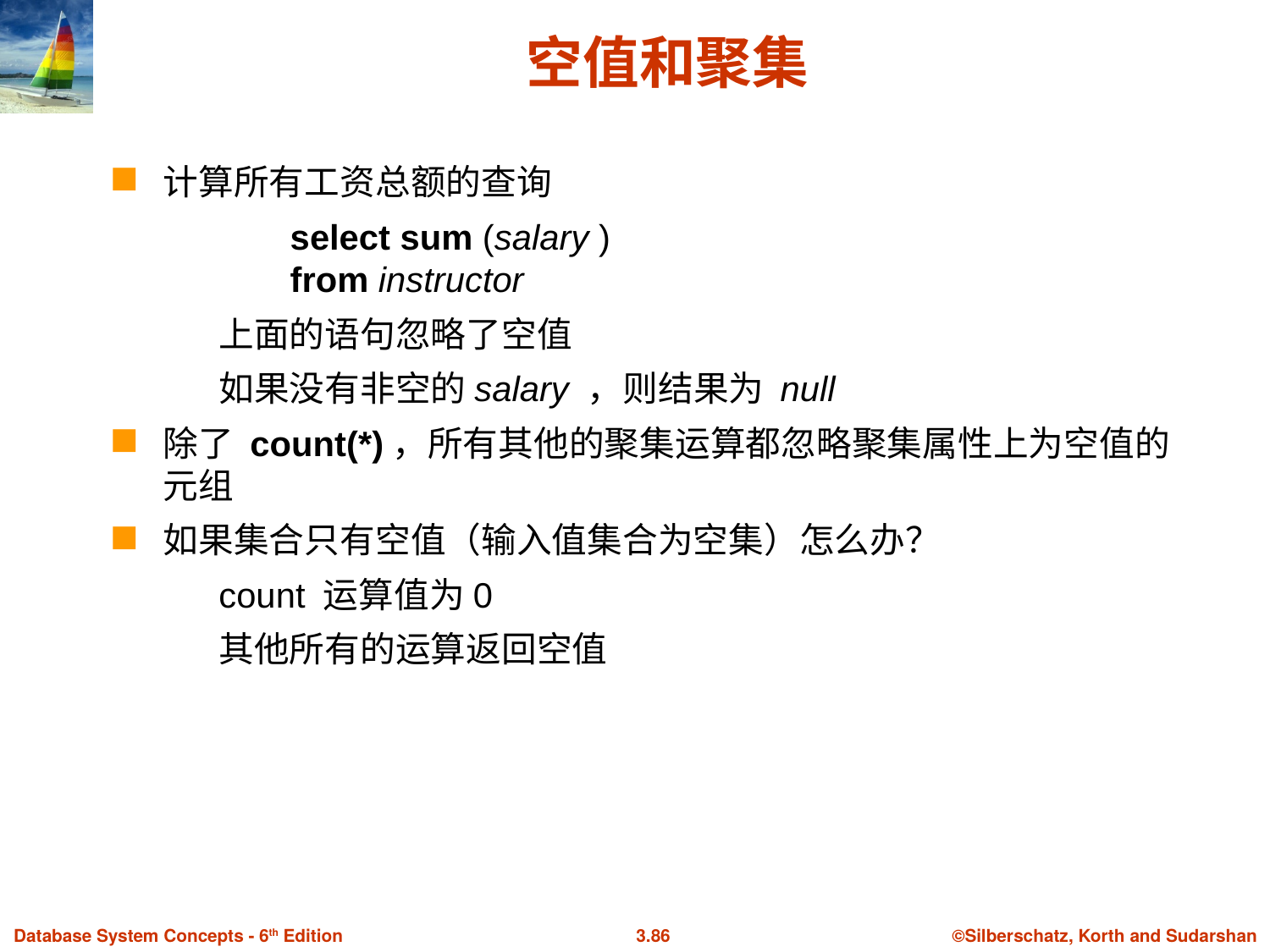

# 空值和聚集
计算所有工资总额的查询
		select sum (salary )
	from instructor
上面的语句忽略了空值
如果没有非空的salary ，则结果为 null
除了 count(*)，所有其他的聚集运算都忽略聚集属性上为空值的元组
如果集合只有空值（输入值集合为空集）怎么办？
count 运算值为0
其他所有的运算返回空值